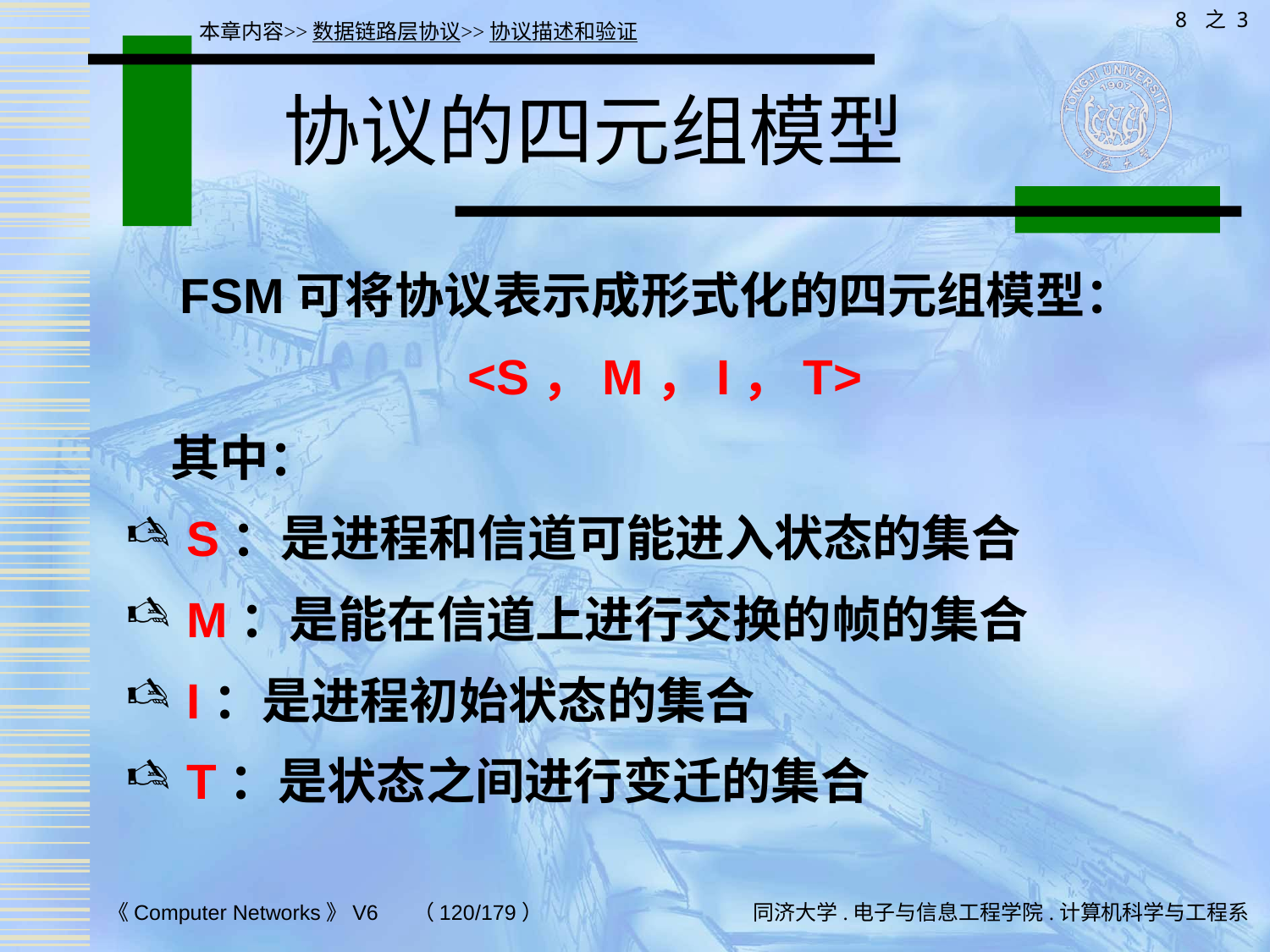

8 之 3
本章内容>>数据链路层协议>>协议描述和验证
# 协议的四元组模型
    FSM可将协议表示成形式化的四元组模型：
<S，M，I，T>
   其中：
S：是进程和信道可能进入状态的集合
M：是能在信道上进行交换的帧的集合
I：是进程初始状态的集合
T：是状态之间进行变迁的集合